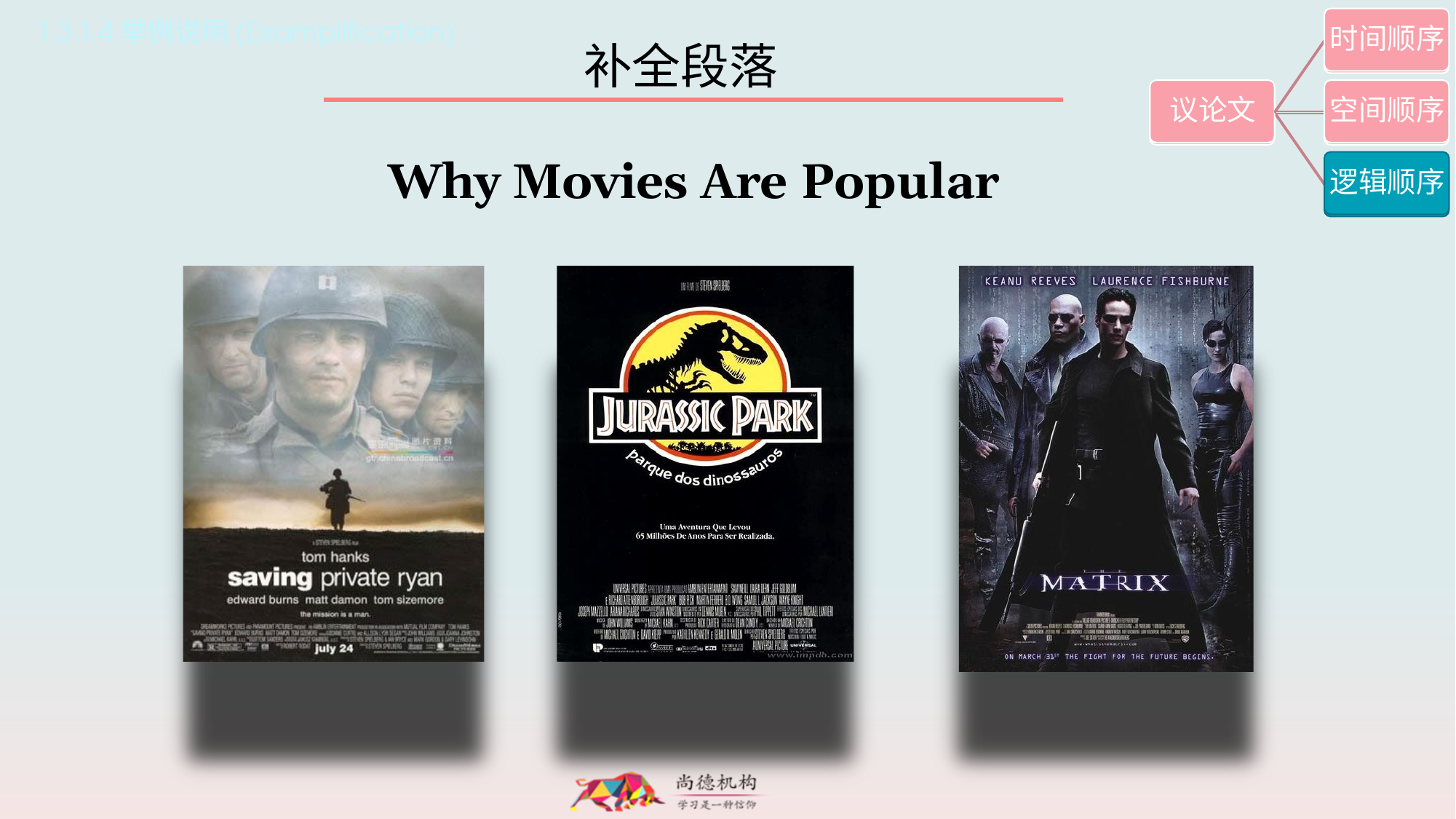

议论文

时间顺序

空间顺序

逻辑顺序
1.3.1.4举例说明(Examplification)
议论文

时间顺序

空间顺序

逻辑顺序
补全段落
Why Movies Are Popular